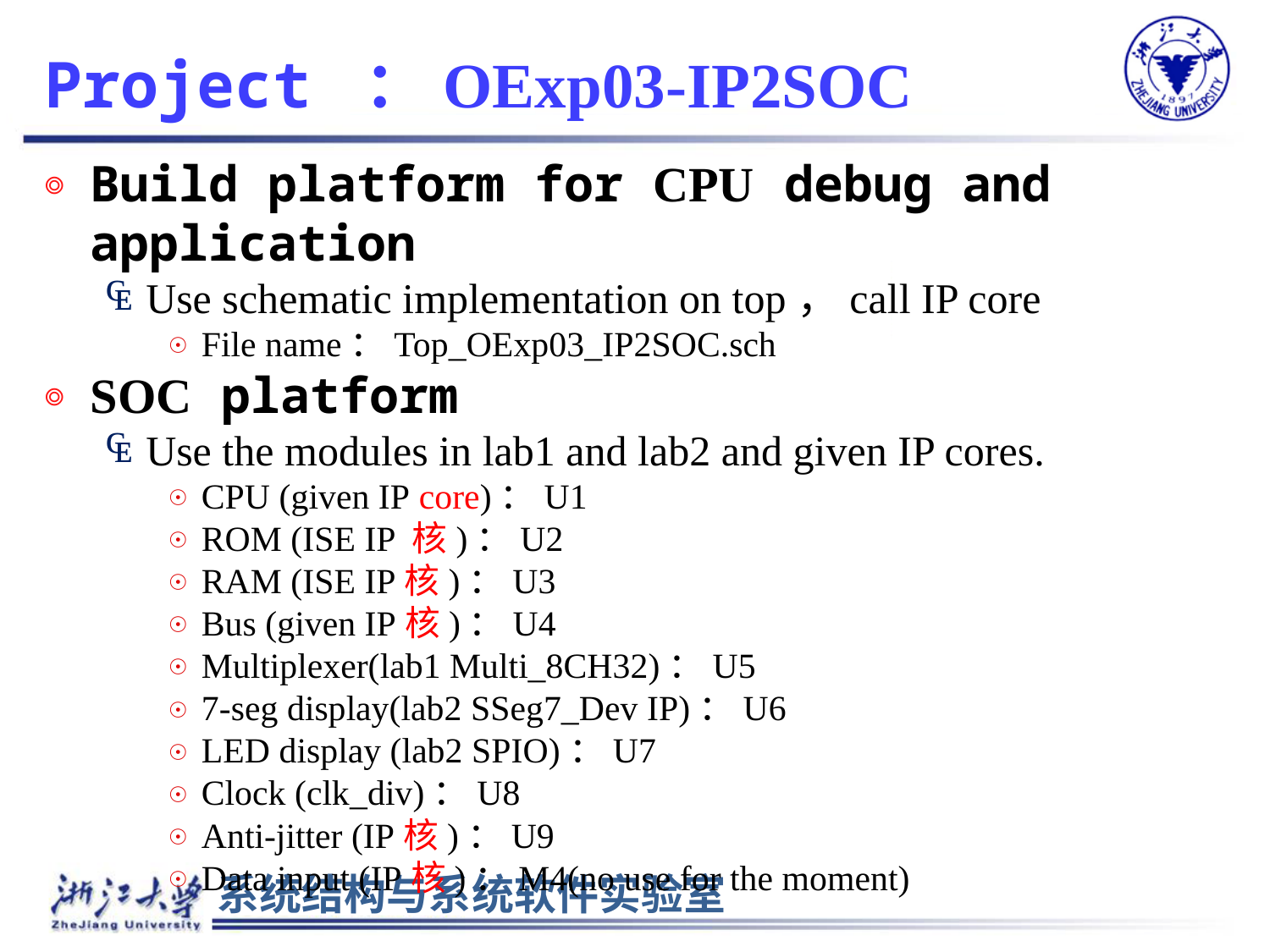

# Project ：OExp03-IP2SOC
Build platform for CPU debug and application
Use schematic implementation on top，call IP core
File name：Top_OExp03_IP2SOC.sch
SOC platform
Use the modules in lab1 and lab2 and given IP cores.
CPU (given IP core)：U1
ROM (ISE IP 核)：U2
RAM (ISE IP核)：U3
Bus (given IP核)：U4
Multiplexer(lab1 Multi_8CH32)：U5
7-seg display(lab2 SSeg7_Dev IP)：U6
LED display (lab2 SPIO)：U7
Clock (clk_div)：U8
Anti-jitter (IP核)：U9
Data input (IP核)：M4(no use for the moment)